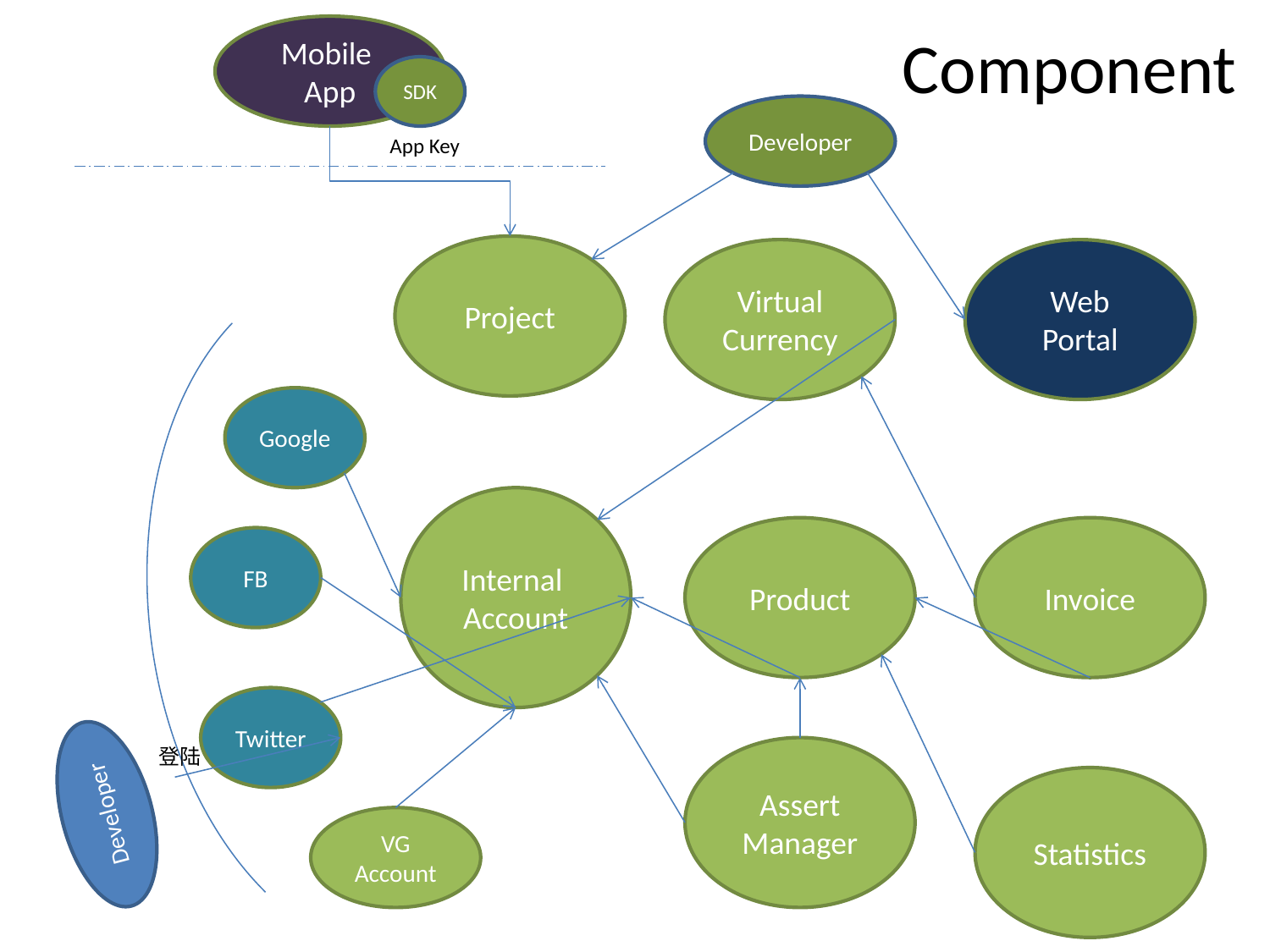

Mobile
App
# Component
SDK
Developer
App Key
Project
Virtual
Currency
Web
Portal

Google
Internal
Account
Product
Invoice
FB
Twitter
登陆
Assert
Manager
Statistics
Developer
VG
Account